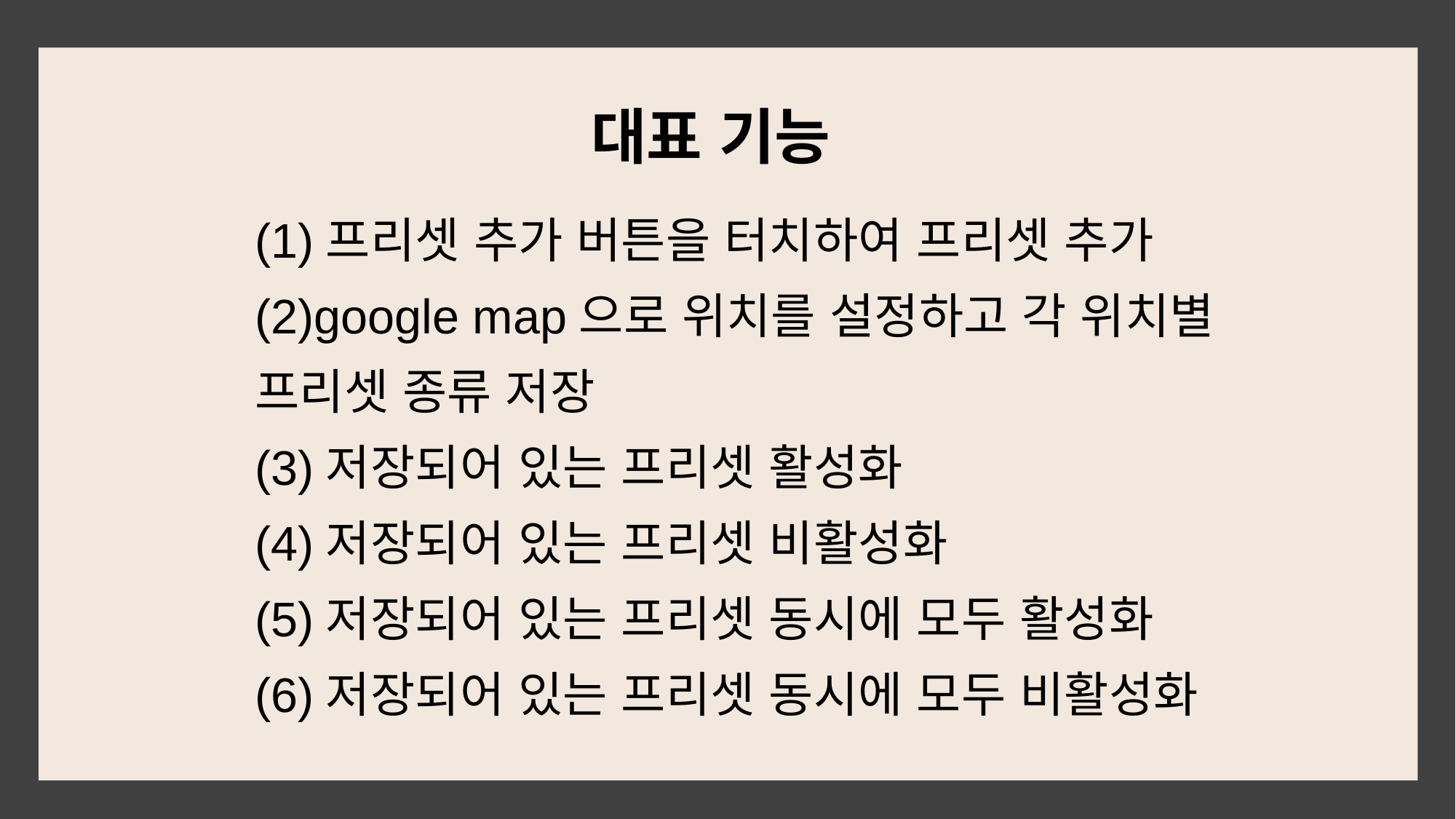

대표 기능
(1)프리셋 추가 버튼을 터치하여 프리셋 추가
(2)google map으로 위치를 설정하고 각 위치별 프리셋 종류 저장
(3)저장되어 있는 프리셋 활성화
(4)저장되어 있는 프리셋 비활성화
(5)저장되어 있는 프리셋 동시에 모두 활성화
(6)저장되어 있는 프리셋 동시에 모두 비활성화